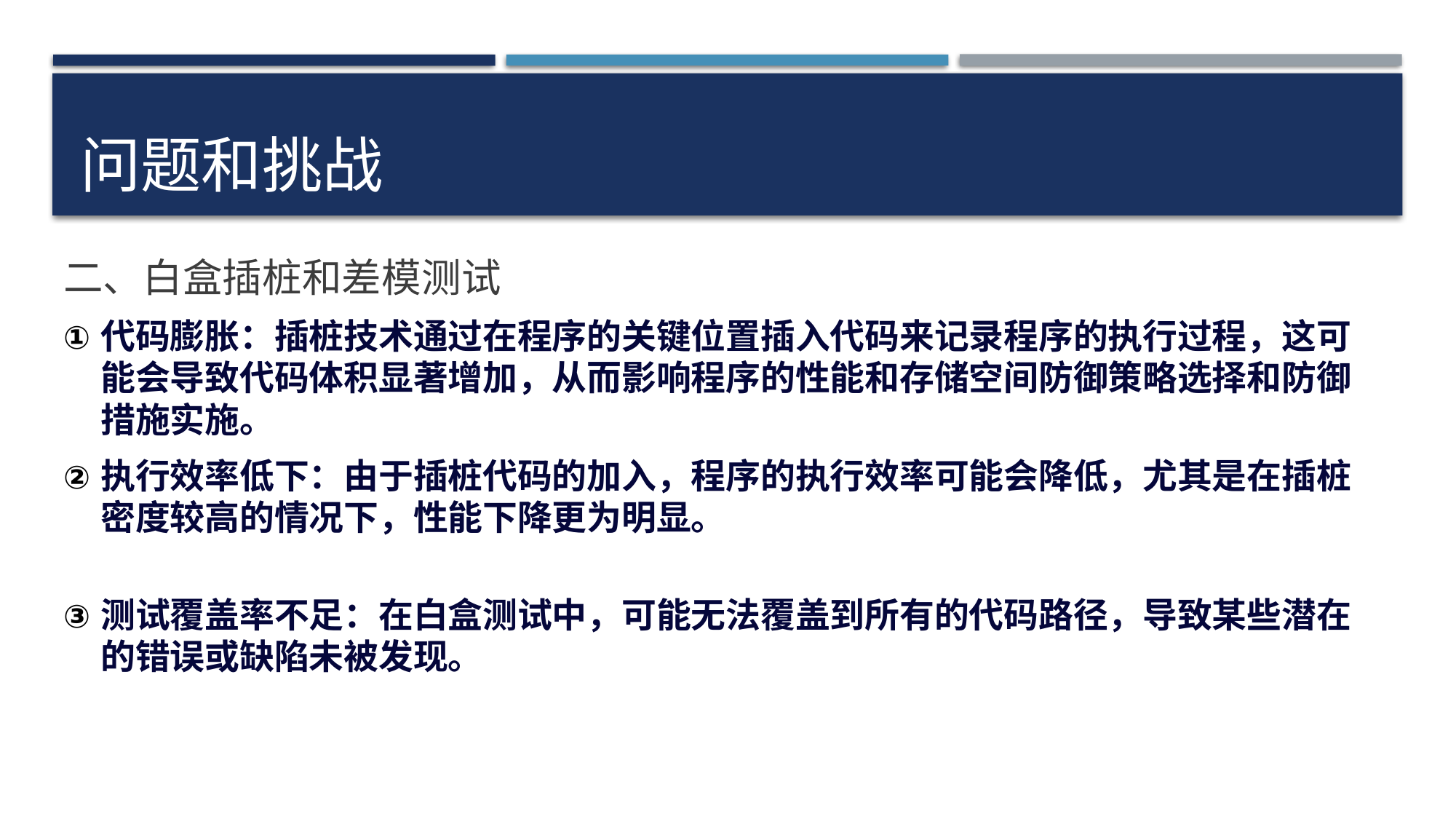

# 问题和挑战
二、白盒插桩和差模测试
代码膨胀：插桩技术通过在程序的关键位置插入代码来记录程序的执行过程，这可能会导致代码体积显著增加，从而影响程序的性能和存储空间防御策略选择和防御措施实施。
执行效率低下：由于插桩代码的加入，程序的执行效率可能会降低，尤其是在插桩密度较高的情况下，性能下降更为明显。
测试覆盖率不足：在白盒测试中，可能无法覆盖到所有的代码路径，导致某些潜在的错误或缺陷未被发现。